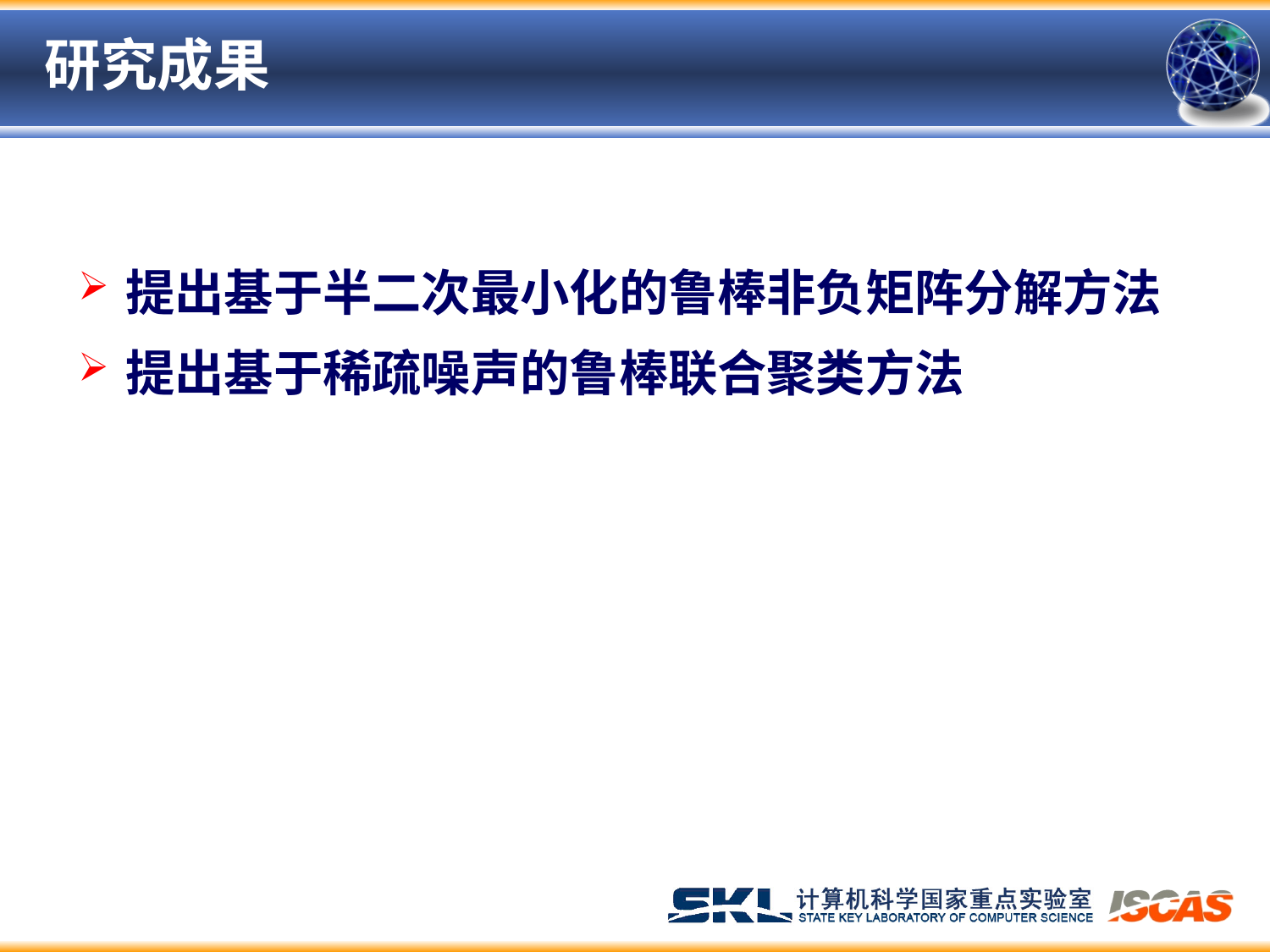

# 研究成果

提出基于半二次最小化的鲁棒非负矩阵分解方法
提出基于稀疏噪声的鲁棒联合聚类方法